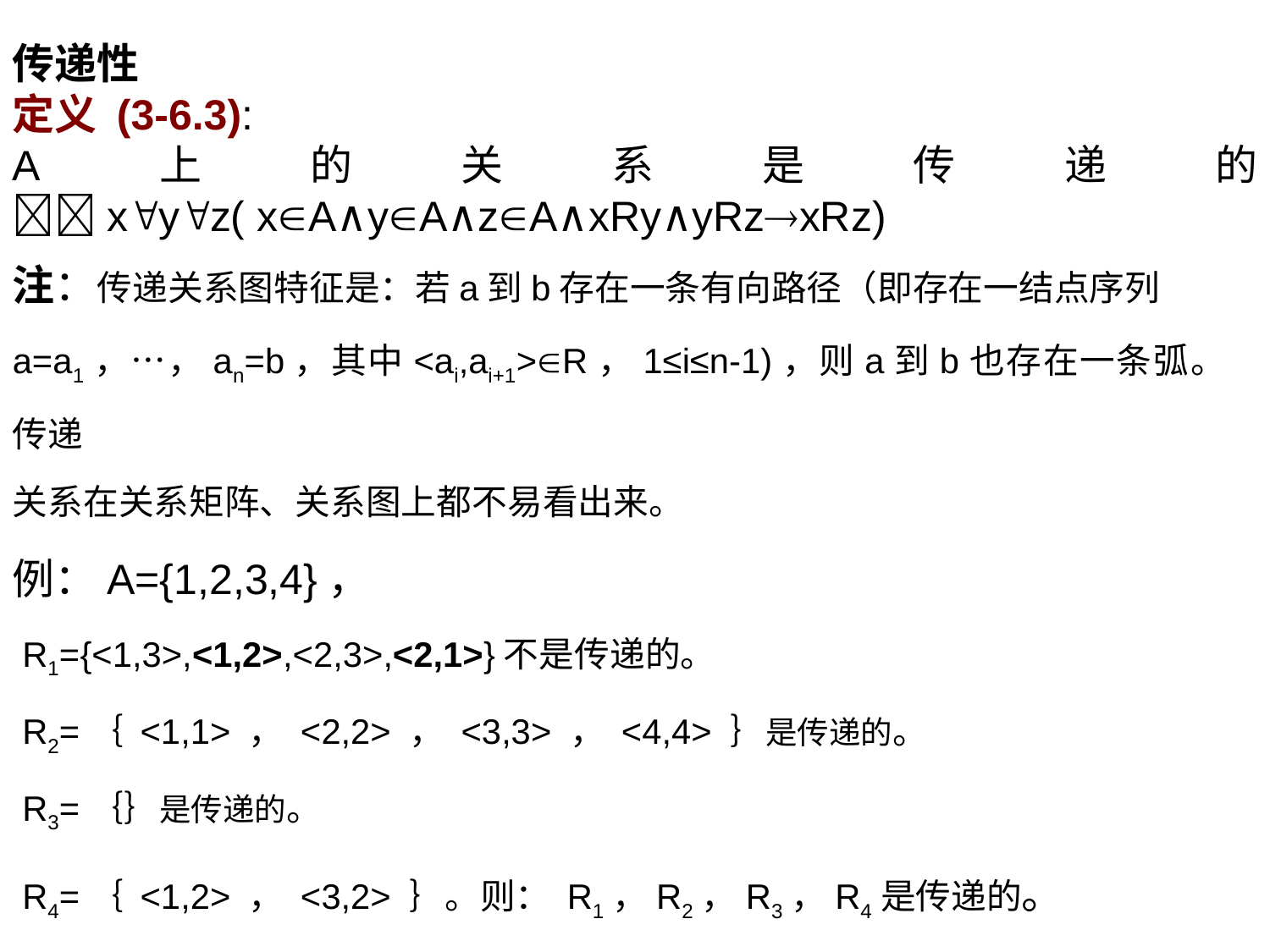

传递性
定义 (3-6.3):
A上的关系是传递的⇔∀x∀y∀z( x∈A∧y∈A∧z∈A∧xRy∧yRz→xRz)
注：传递关系图特征是：若a到b存在一条有向路径（即存在一结点序列
a=a1，…，an=b，其中<ai,ai+1>∈R，1≤i≤n-1)，则a到b也存在一条弧。传递
关系在关系矩阵、关系图上都不易看出来。
例：A={1,2,3,4}，
 R1={<1,3>,<1,2>,<2,3>,<2,1>}不是传递的。
 R2=｛ <1,1> ， <2,2> ， <3,3> ， <4,4> ｝是传递的。
 R3=｛｝是传递的。
 R4=｛ <1,2> ， <3,2> ｝。则： R1，R2，R3，R4是传递的。
 R=｛ <1,1> ， <1,2>， <2,1> ｝不是传递关系。